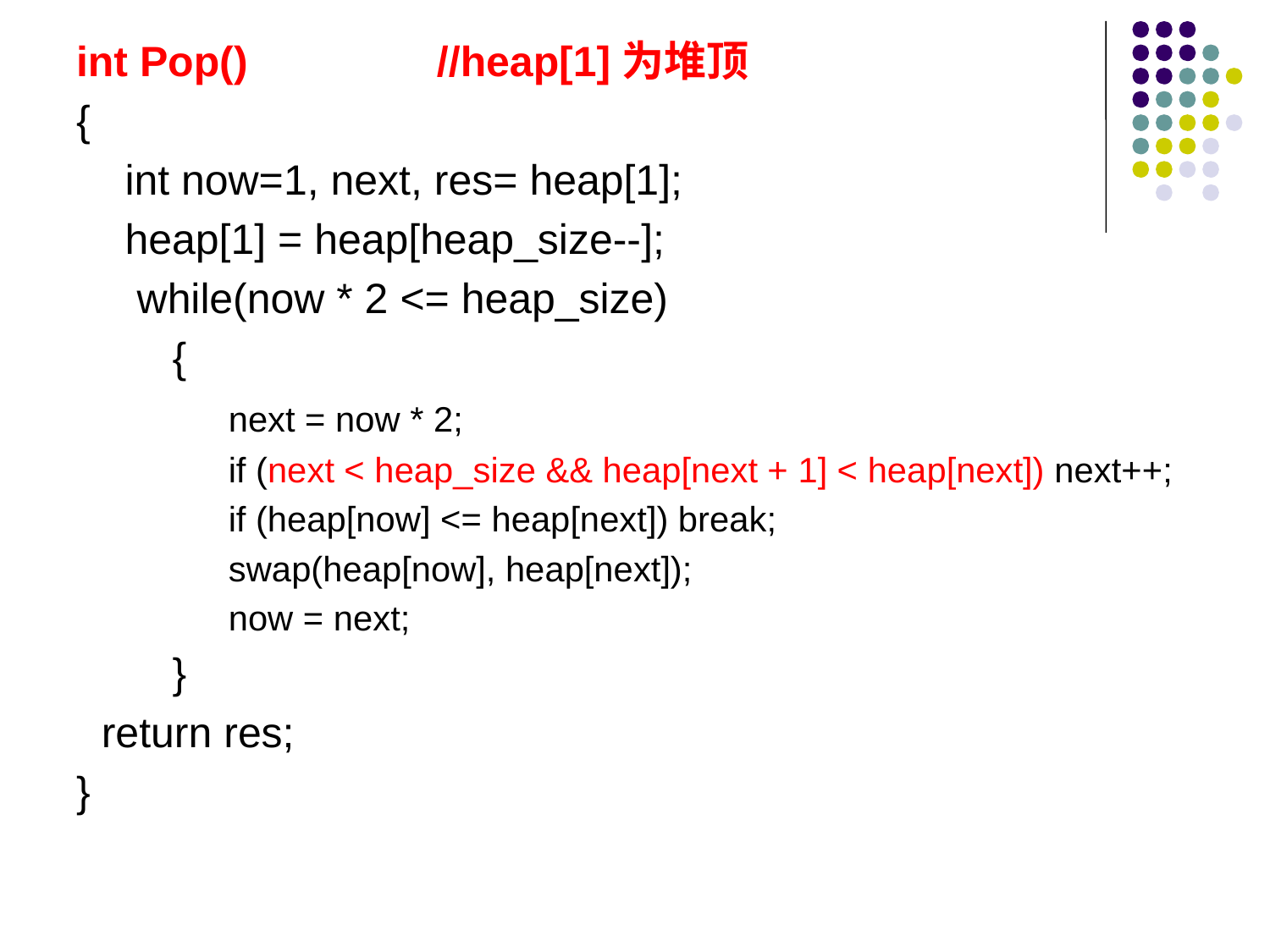

# int Pop()                //heap[1]为堆顶
{
	  int now=1, next, res= heap[1];
	  heap[1] = heap[heap_size--];
	   while(now * 2 <= heap_size)
	      {
		next = now * 2;
		if (next < heap_size && heap[next + 1] < heap[next]) next++;
		if (heap[now] <= heap[next]) break;
		swap(heap[now], heap[next]);
		now = next;
	      }
	return res;
}